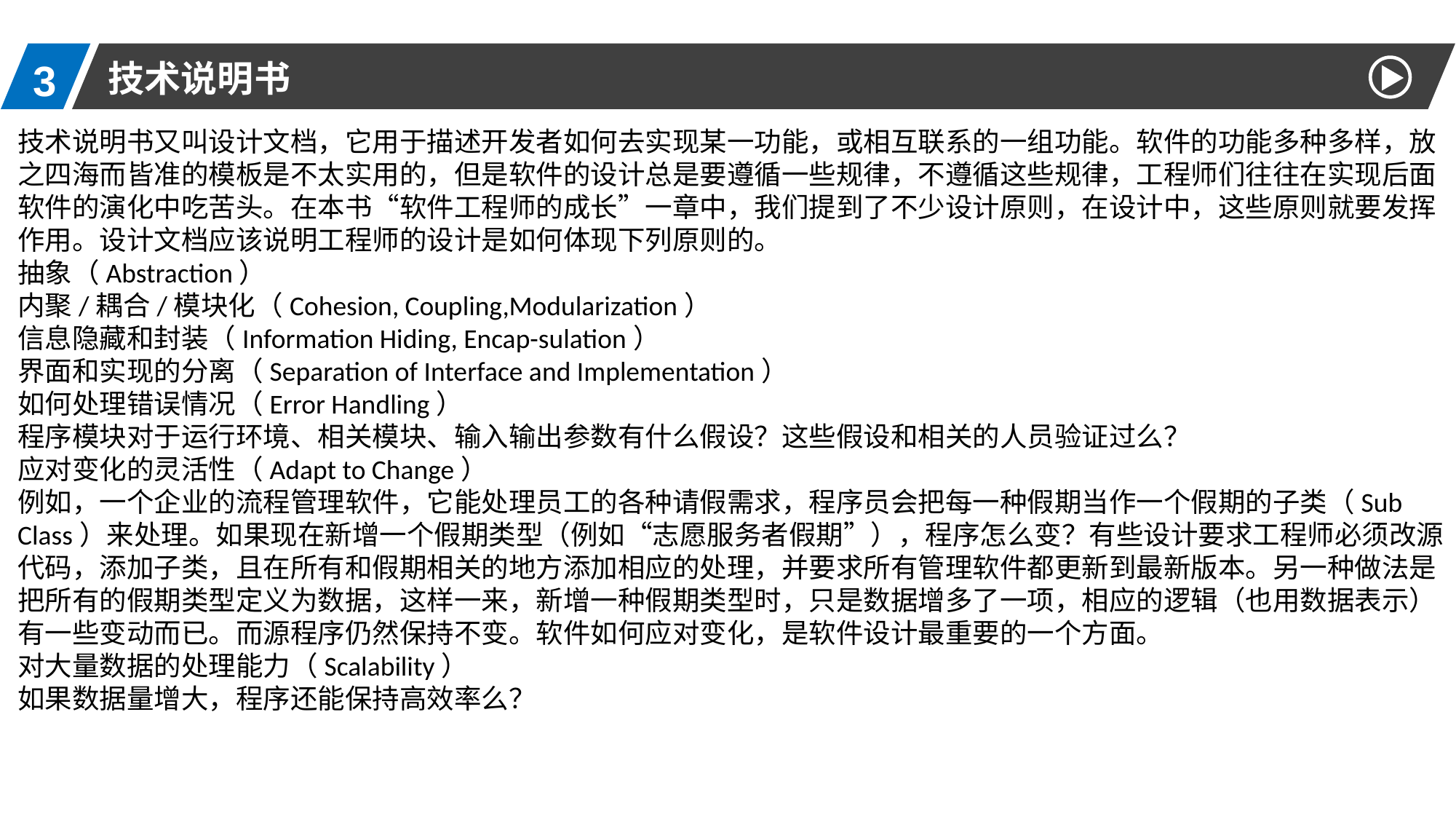

3
技术说明书

技术说明书又叫设计文档，它用于描述开发者如何去实现某一功能，或相互联系的一组功能。软件的功能多种多样，放之四海而皆准的模板是不太实用的，但是软件的设计总是要遵循一些规律，不遵循这些规律，工程师们往往在实现后面软件的演化中吃苦头。在本书“软件工程师的成长”一章中，我们提到了不少设计原则，在设计中，这些原则就要发挥作用。设计文档应该说明工程师的设计是如何体现下列原则的。
抽象（Abstraction）
内聚/耦合/模块化（Cohesion, Coupling,Modularization）
信息隐藏和封装（Information Hiding, Encap-sulation）
界面和实现的分离（Separation of Interface and Implementation）
如何处理错误情况（Error Handling）
程序模块对于运行环境、相关模块、输入输出参数有什么假设？这些假设和相关的人员验证过么？
应对变化的灵活性（Adapt to Change）
例如，一个企业的流程管理软件，它能处理员工的各种请假需求，程序员会把每一种假期当作一个假期的子类（Sub Class）来处理。如果现在新增一个假期类型（例如“志愿服务者假期”），程序怎么变？有些设计要求工程师必须改源代码，添加子类，且在所有和假期相关的地方添加相应的处理，并要求所有管理软件都更新到最新版本。另一种做法是把所有的假期类型定义为数据，这样一来，新增一种假期类型时，只是数据增多了一项，相应的逻辑（也用数据表示）有一些变动而已。而源程序仍然保持不变。软件如何应对变化，是软件设计最重要的一个方面。
对大量数据的处理能力（Scalability）
如果数据量增大，程序还能保持高效率么？